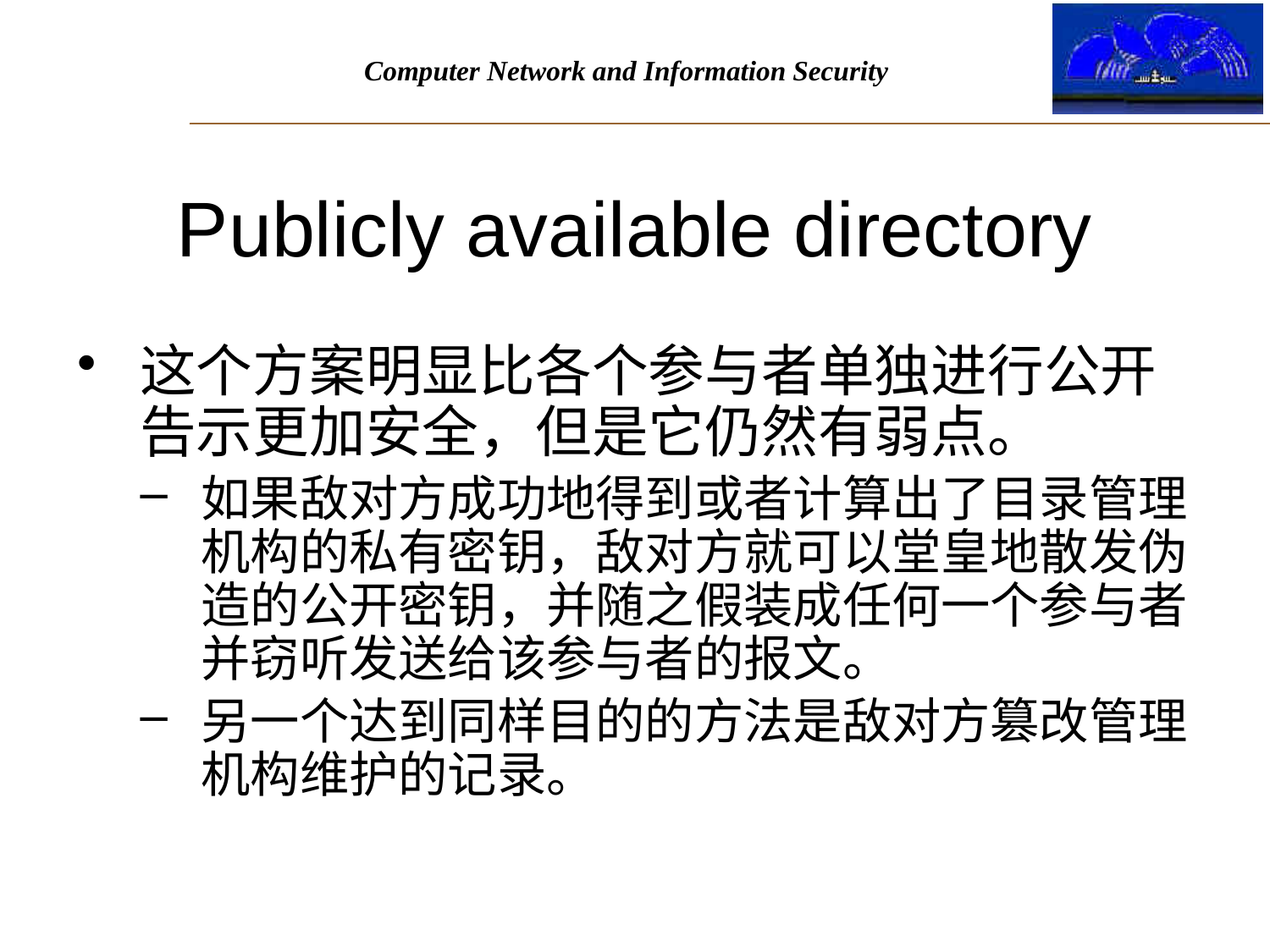

# Publicly available directory
这个方案明显比各个参与者单独进行公开告示更加安全，但是它仍然有弱点。
如果敌对方成功地得到或者计算出了目录管理机构的私有密钥，敌对方就可以堂皇地散发伪造的公开密钥，并随之假装成任何一个参与者并窃听发送给该参与者的报文。
另一个达到同样目的的方法是敌对方篡改管理机构维护的记录。